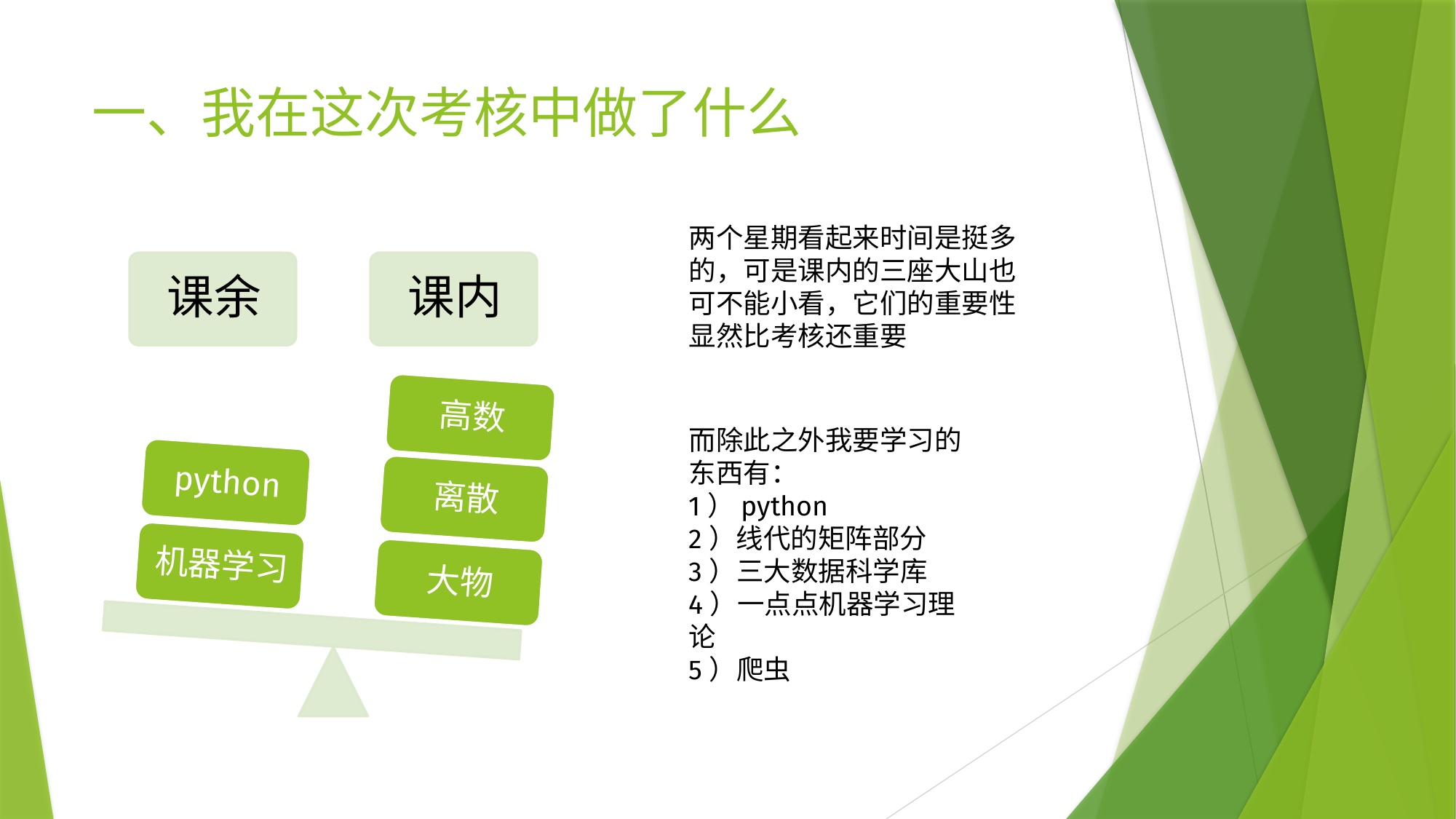

# 一、我在这次考核中做了什么
两个星期看起来时间是挺多的，可是课内的三座大山也可不能小看，它们的重要性显然比考核还重要
课余
课内
大物
离散
高数
机器学习
python
而除此之外我要学习的东西有：
1）python
2）线代的矩阵部分
3）三大数据科学库
4）一点点机器学习理论
5）爬虫